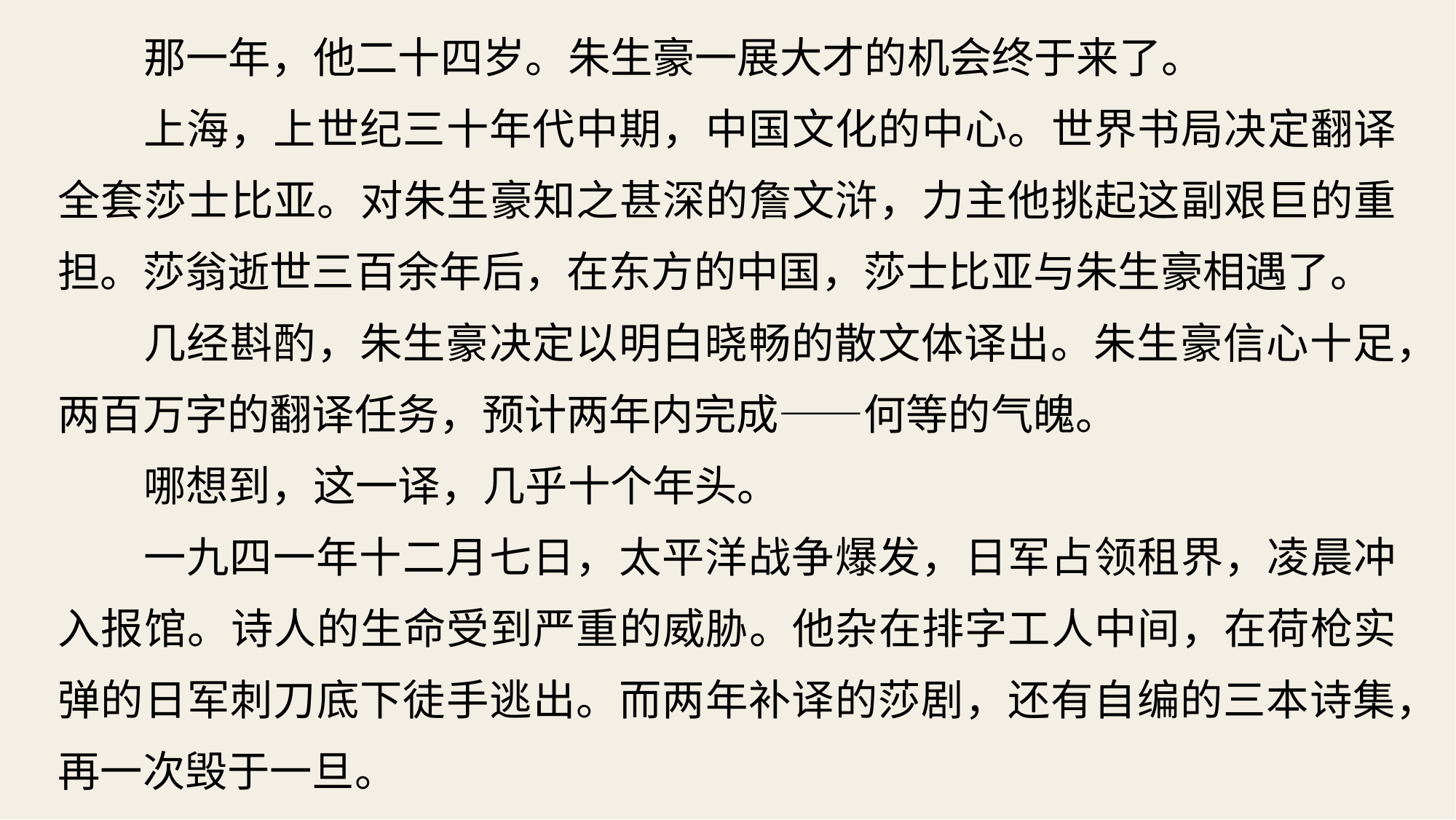

那一年，他二十四岁。朱生豪一展大才的机会终于来了。
上海，上世纪三十年代中期，中国文化的中心。世界书局决定翻译全套莎士比亚。对朱生豪知之甚深的詹文浒，力主他挑起这副艰巨的重担。莎翁逝世三百余年后，在东方的中国，莎士比亚与朱生豪相遇了。
几经斟酌，朱生豪决定以明白晓畅的散文体译出。朱生豪信心十足，两百万字的翻译任务，预计两年内完成——何等的气魄。
哪想到，这一译，几乎十个年头。
一九四一年十二月七日，太平洋战争爆发，日军占领租界，凌晨冲入报馆。诗人的生命受到严重的威胁。他杂在排字工人中间，在荷枪实弹的日军刺刀底下徒手逃出。而两年补译的莎剧，还有自编的三本诗集，再一次毁于一旦。